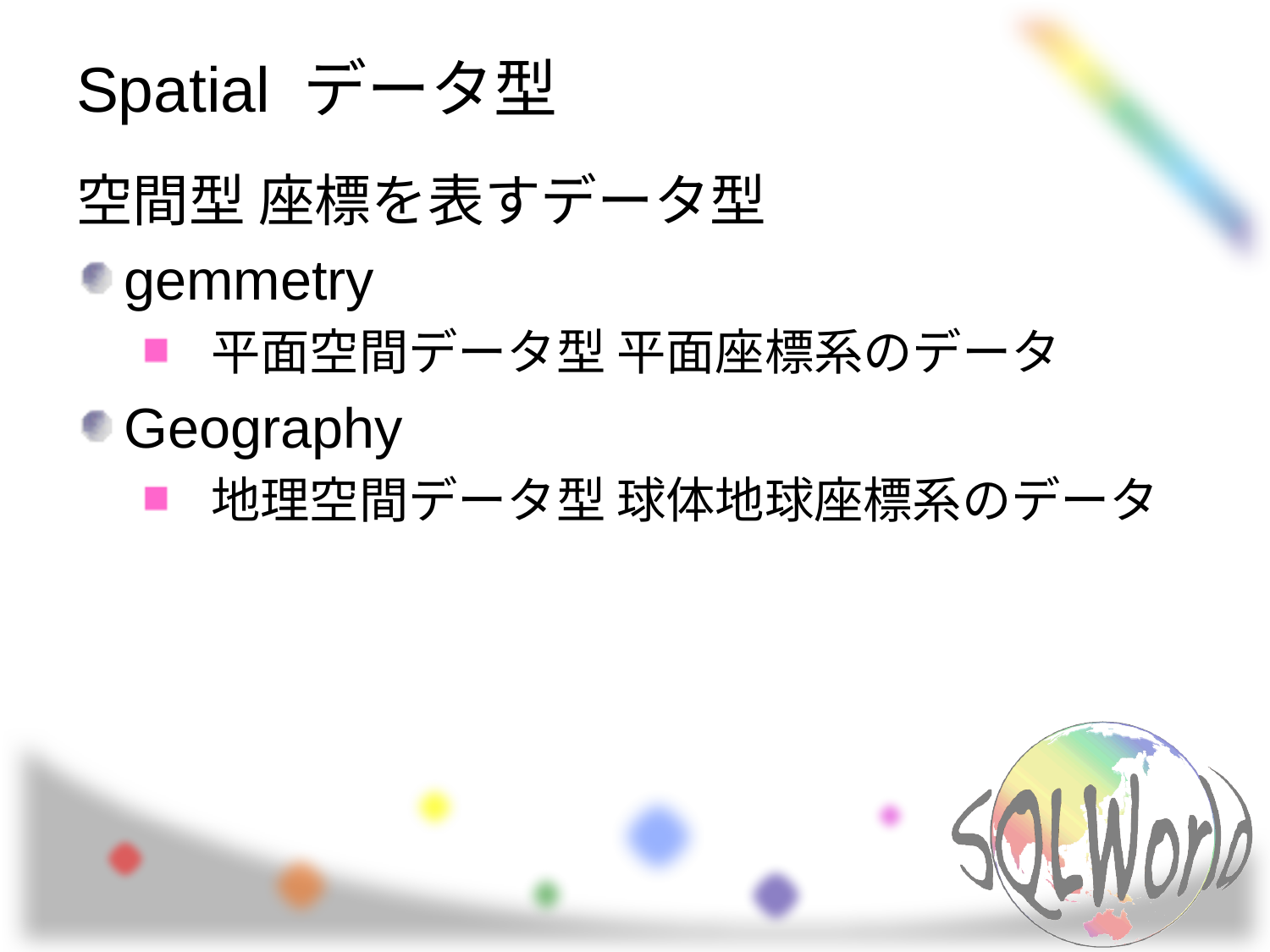

# Spatial データ型
空間型 座標を表すデータ型
gemmetry
平面空間データ型 平面座標系のデータ
Geography
地理空間データ型 球体地球座標系のデータ